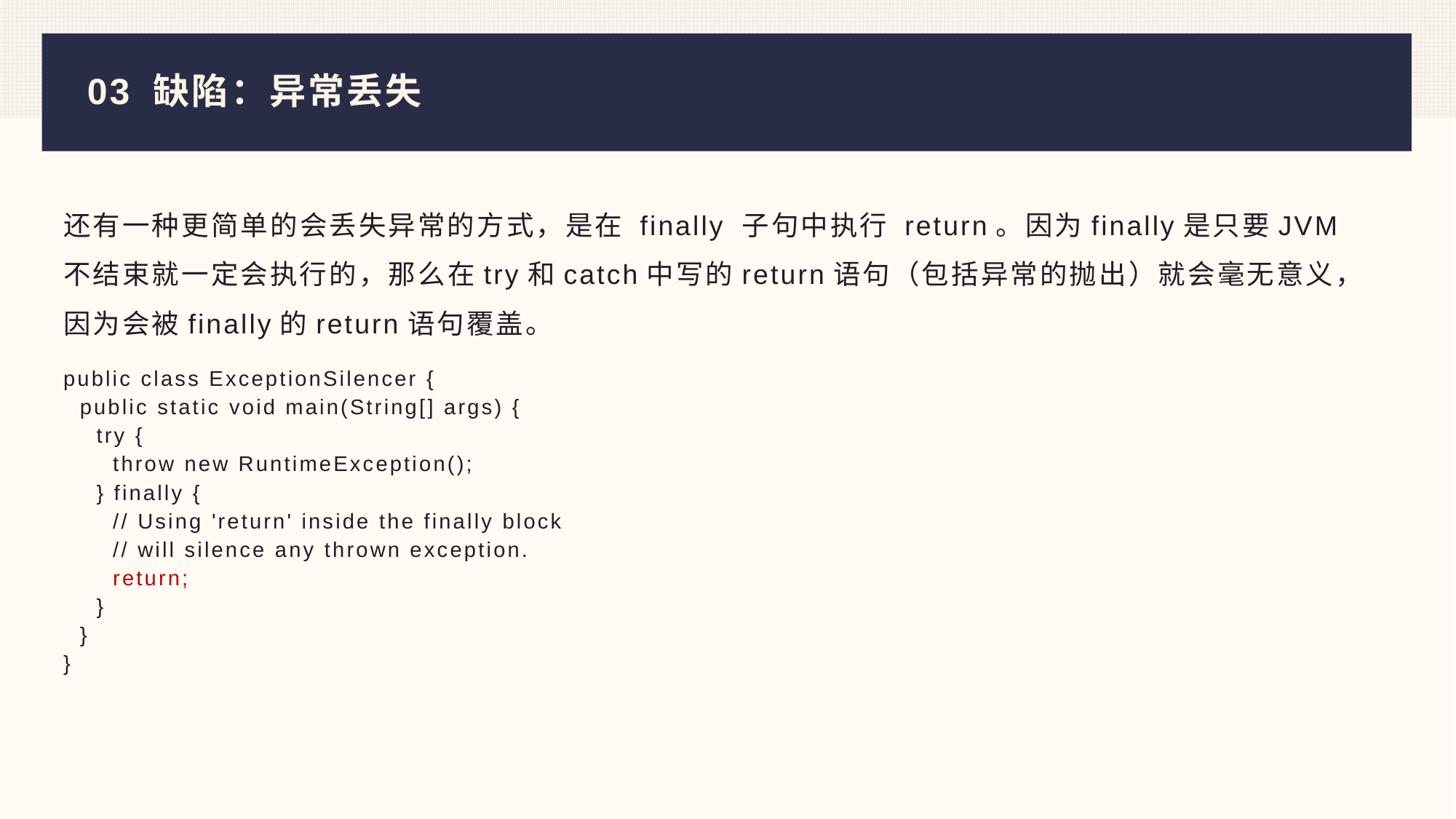

# 03 缺陷：异常丢失
还有一种更简单的会丢失异常的方式，是在 finally 子句中执行 return。因为finally是只要JVM不结束就一定会执行的，那么在try和catch中写的return语句（包括异常的抛出）就会毫无意义，因为会被finally的return语句覆盖。

public class ExceptionSilencer {
  public static void main(String[] args) {
    try {
      throw new RuntimeException();
    } finally {
      // Using 'return' inside the finally block
      // will silence any thrown exception.
      return;
    }
  }
}